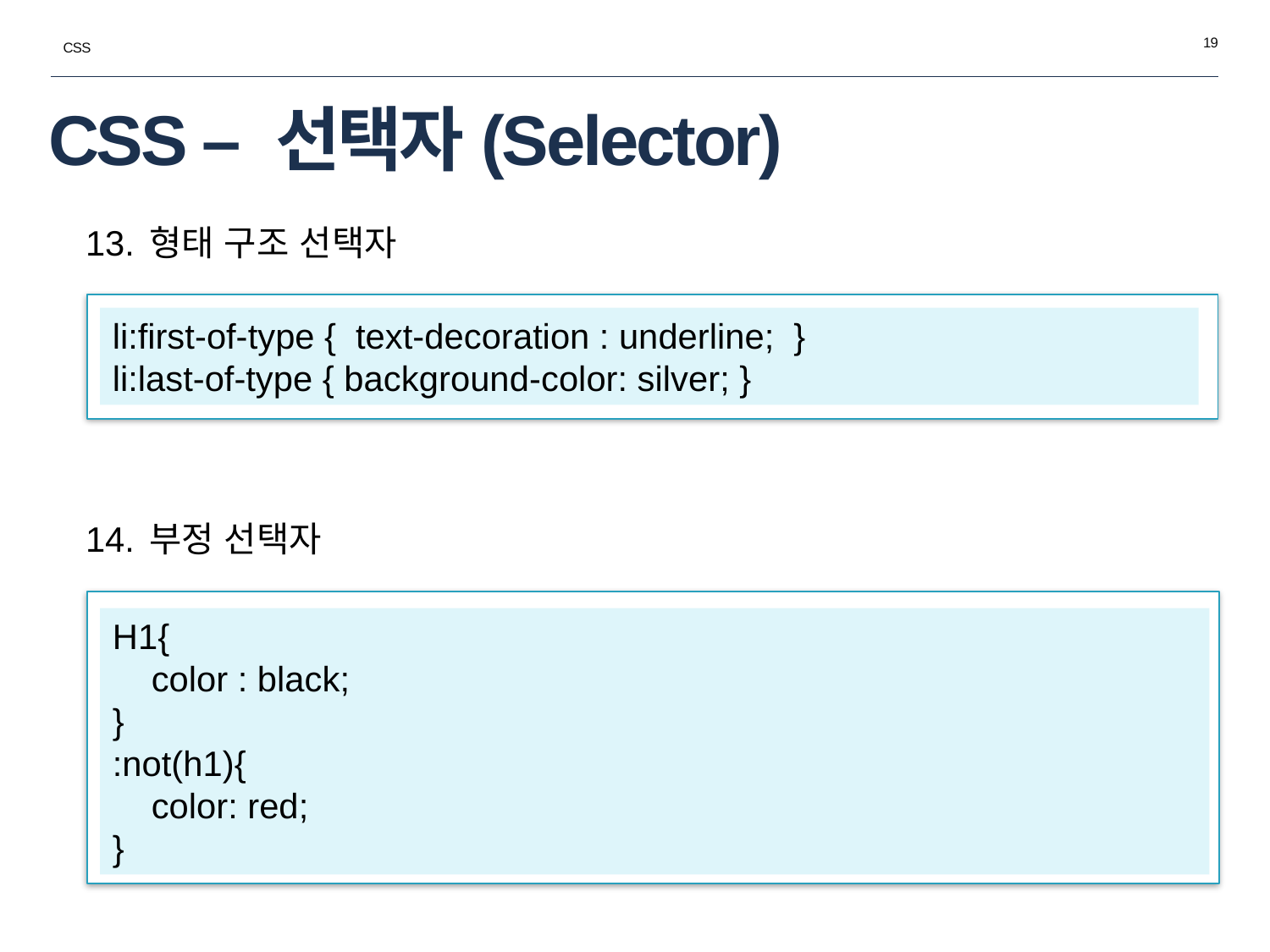

19
CSS
# CSS – 선택자(Selector)
형태 구조 선택자

부정 선택자

li:first-of-type {  text-decoration : underline;  }
li:last-of-type { background-color: silver; }

H1{
    color : black;
}
:not(h1){
    color: red;
}